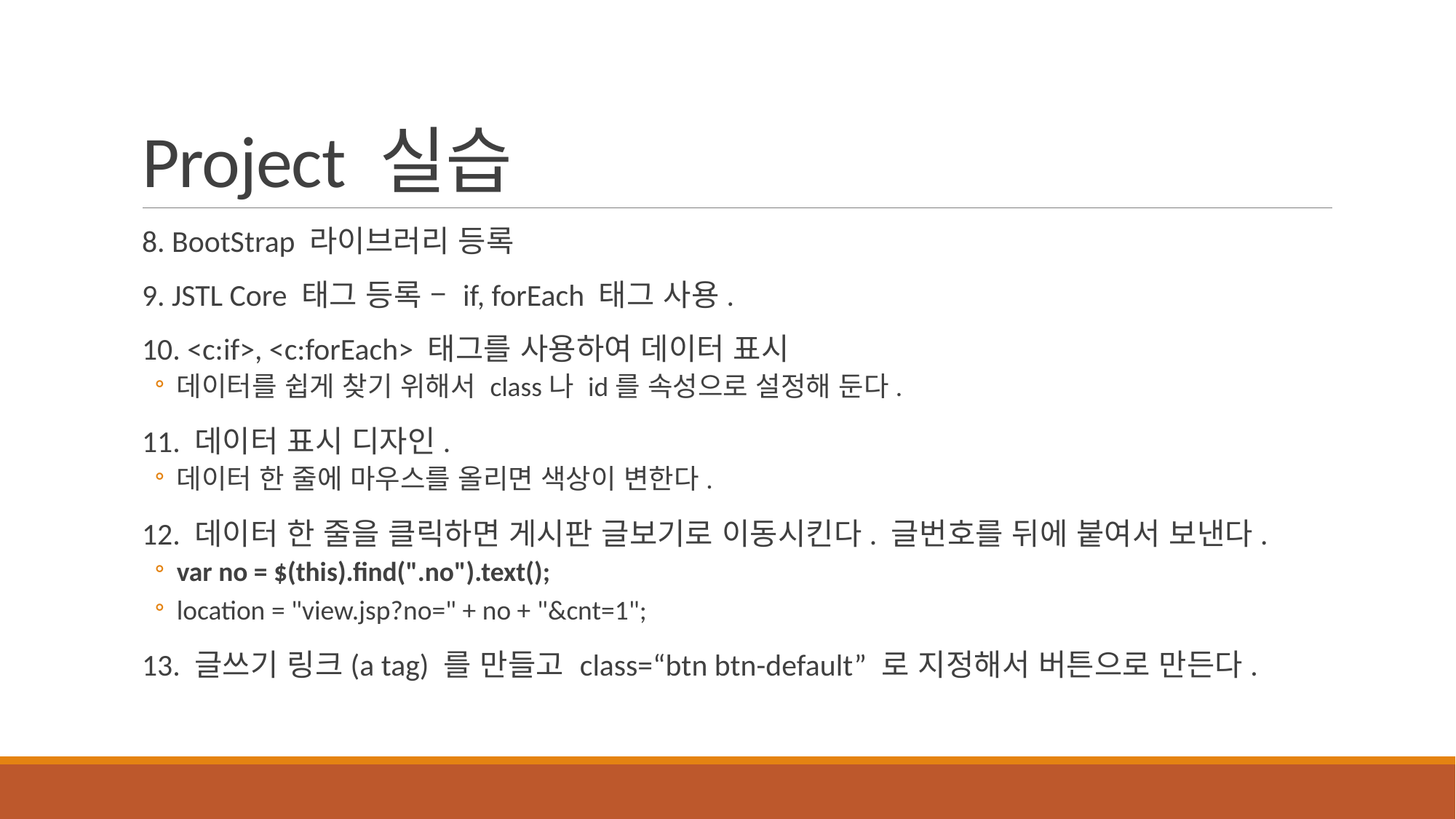

# Project 실습
8. BootStrap 라이브러리 등록
9. JSTL Core 태그 등록 – if, forEach 태그 사용.
10. <c:if>, <c:forEach> 태그를 사용하여 데이터 표시
데이터를 쉽게 찾기 위해서 class나 id를 속성으로 설정해 둔다.
11. 데이터 표시 디자인.
데이터 한 줄에 마우스를 올리면 색상이 변한다.
12. 데이터 한 줄을 클릭하면 게시판 글보기로 이동시킨다. 글번호를 뒤에 붙여서 보낸다.
var no = $(this).find(".no").text();
location = "view.jsp?no=" + no + "&cnt=1";
13. 글쓰기 링크(a tag) 를 만들고 class=“btn btn-default” 로 지정해서 버튼으로 만든다.